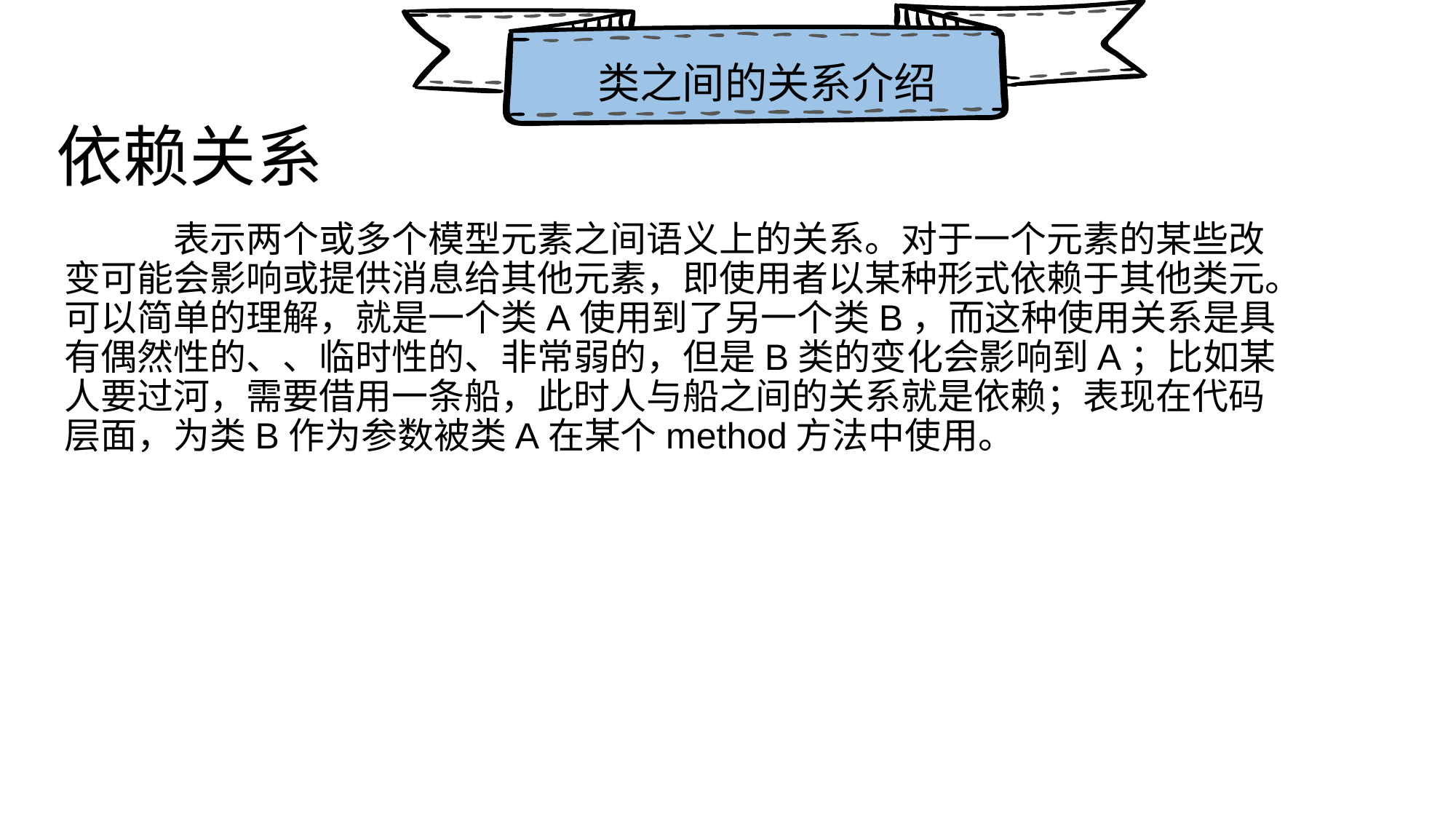

类之间的关系介绍
依赖关系

	表示两个或多个模型元素之间语义上的关系。对于一个元素的某些改变可能会影响或提供消息给其他元素，即使用者以某种形式依赖于其他类元。可以简单的理解，就是一个类A使用到了另一个类B，而这种使用关系是具有偶然性的、、临时性的、非常弱的，但是B类的变化会影响到A；比如某人要过河，需要借用一条船，此时人与船之间的关系就是依赖；表现在代码层面，为类B作为参数被类A在某个method方法中使用。